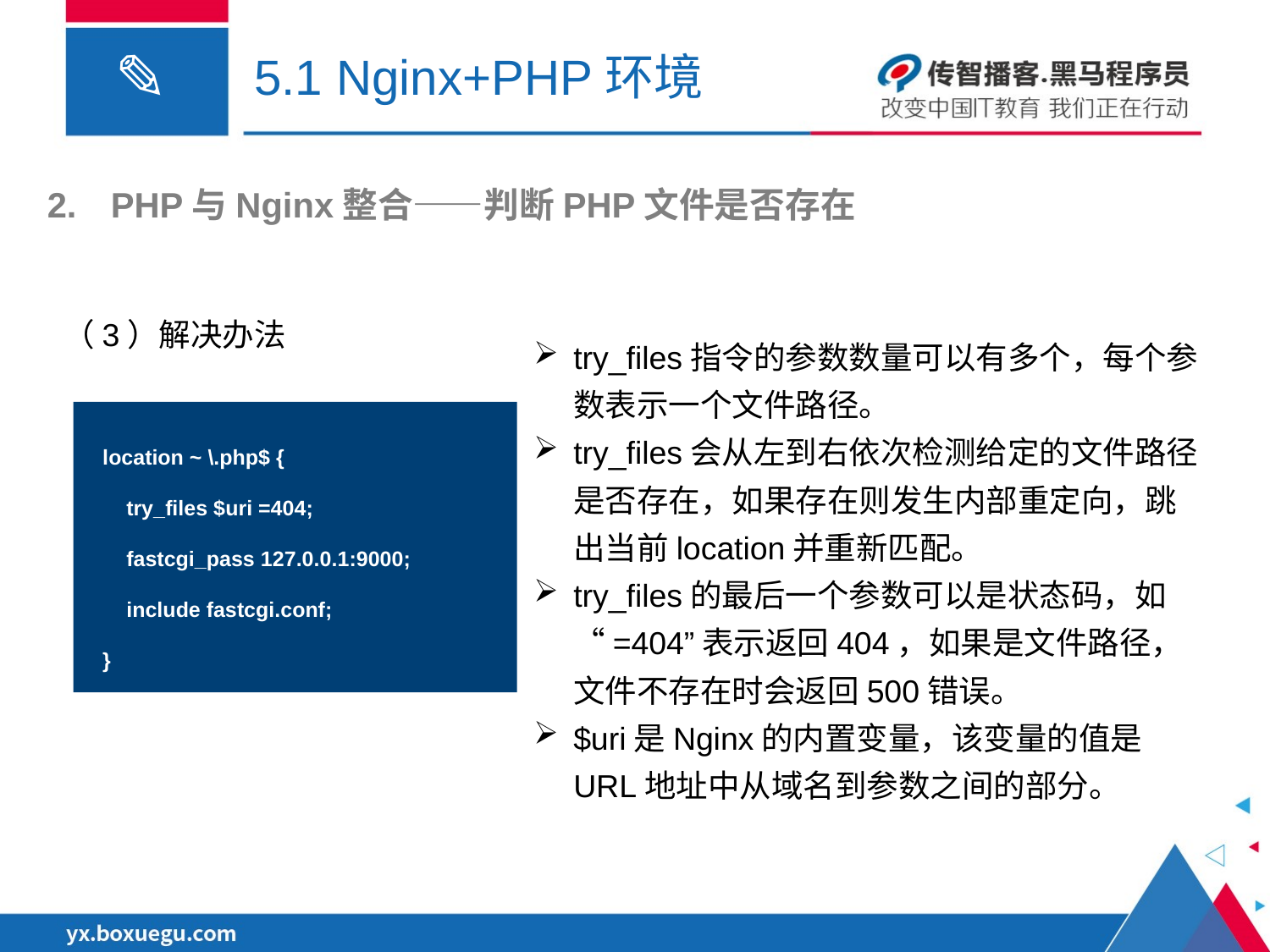

# 5.1 Nginx+PHP环境
PHP与Nginx整合——判断PHP文件是否存在
（3）解决办法
try_files指令的参数数量可以有多个，每个参数表示一个文件路径。
try_files会从左到右依次检测给定的文件路径是否存在，如果存在则发生内部重定向，跳出当前location并重新匹配。
try_files的最后一个参数可以是状态码，如“=404”表示返回404，如果是文件路径，文件不存在时会返回500错误。
$uri是Nginx的内置变量，该变量的值是URL地址中从域名到参数之间的部分。

location ~ \.php$ {
    try_files $uri =404;
    fastcgi_pass 127.0.0.1:9000;
    include fastcgi.conf;
}